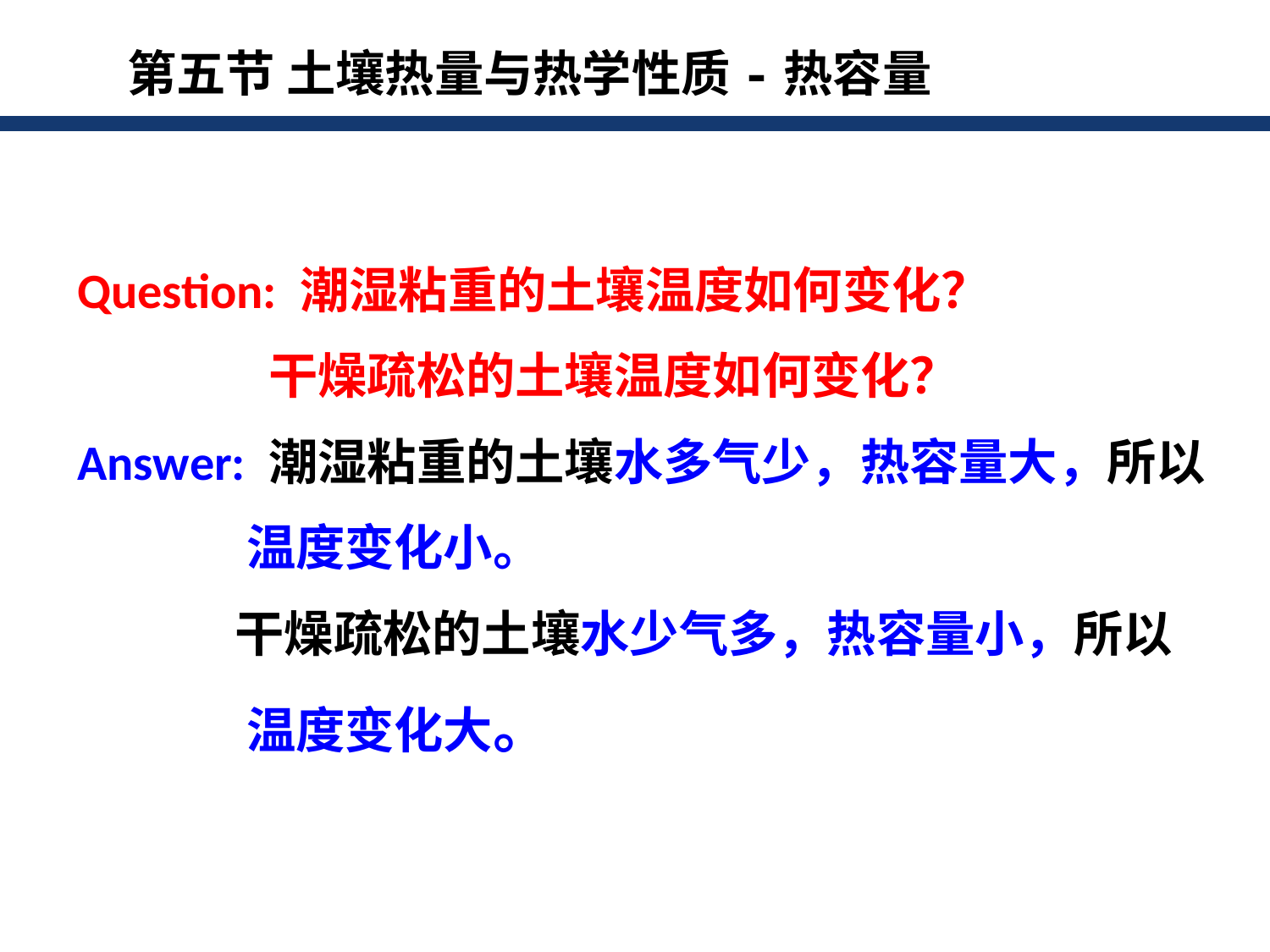

第五节 土壤热量与热学性质-热容量

Question: 潮湿粘重的土壤温度如何变化？
                干燥疏松的土壤温度如何变化？
Answer: 潮湿粘重的土壤水多气少，热容量大，所以
              温度变化小。
             干燥疏松的土壤水少气多，热容量小，所以
              温度变化大。